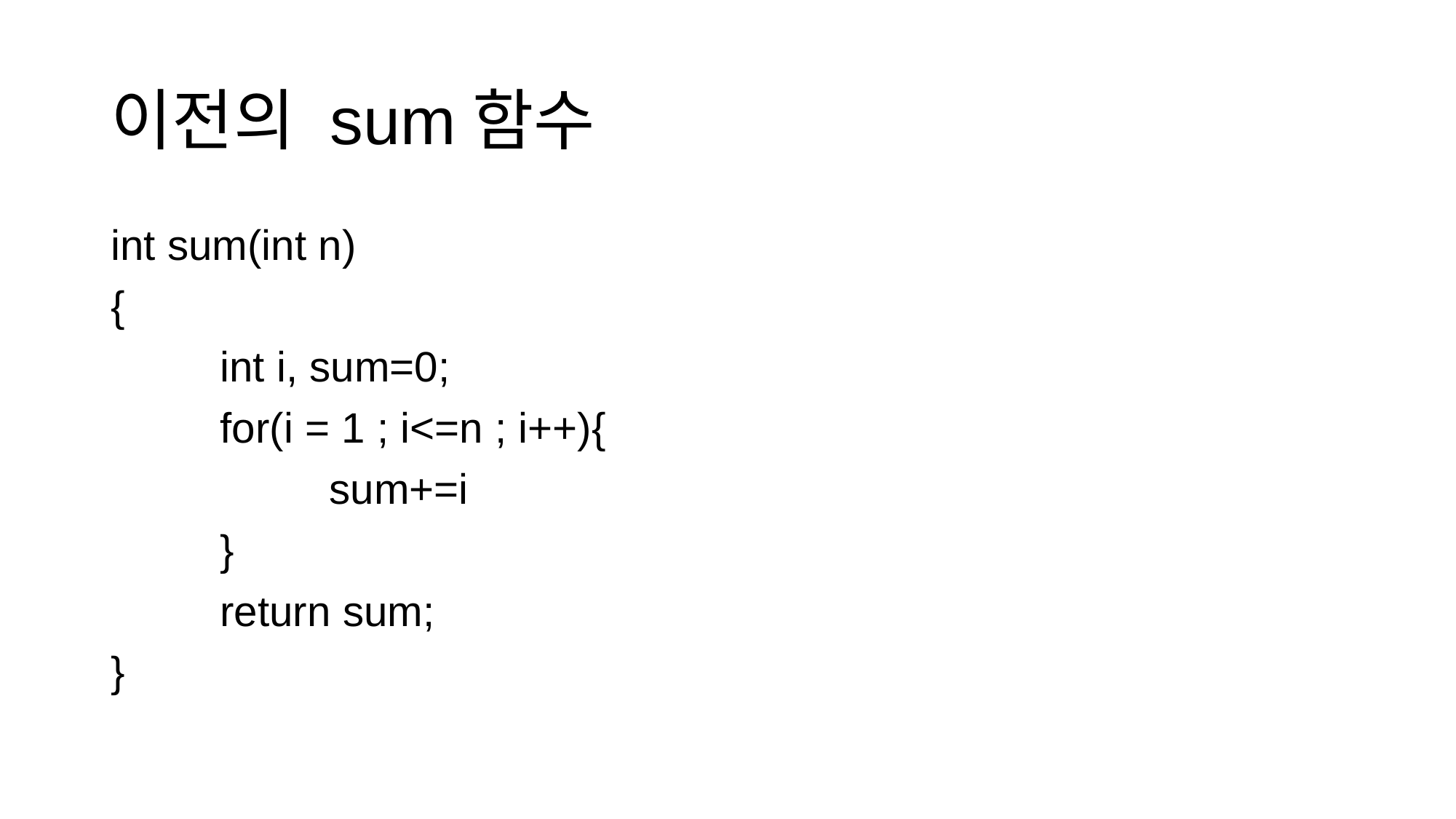

# 이전의 sum함수
int sum(int n)
{
	int i, sum=0;
	for(i = 1 ; i<=n ; i++){
		sum+=i
	}
	return sum;
}